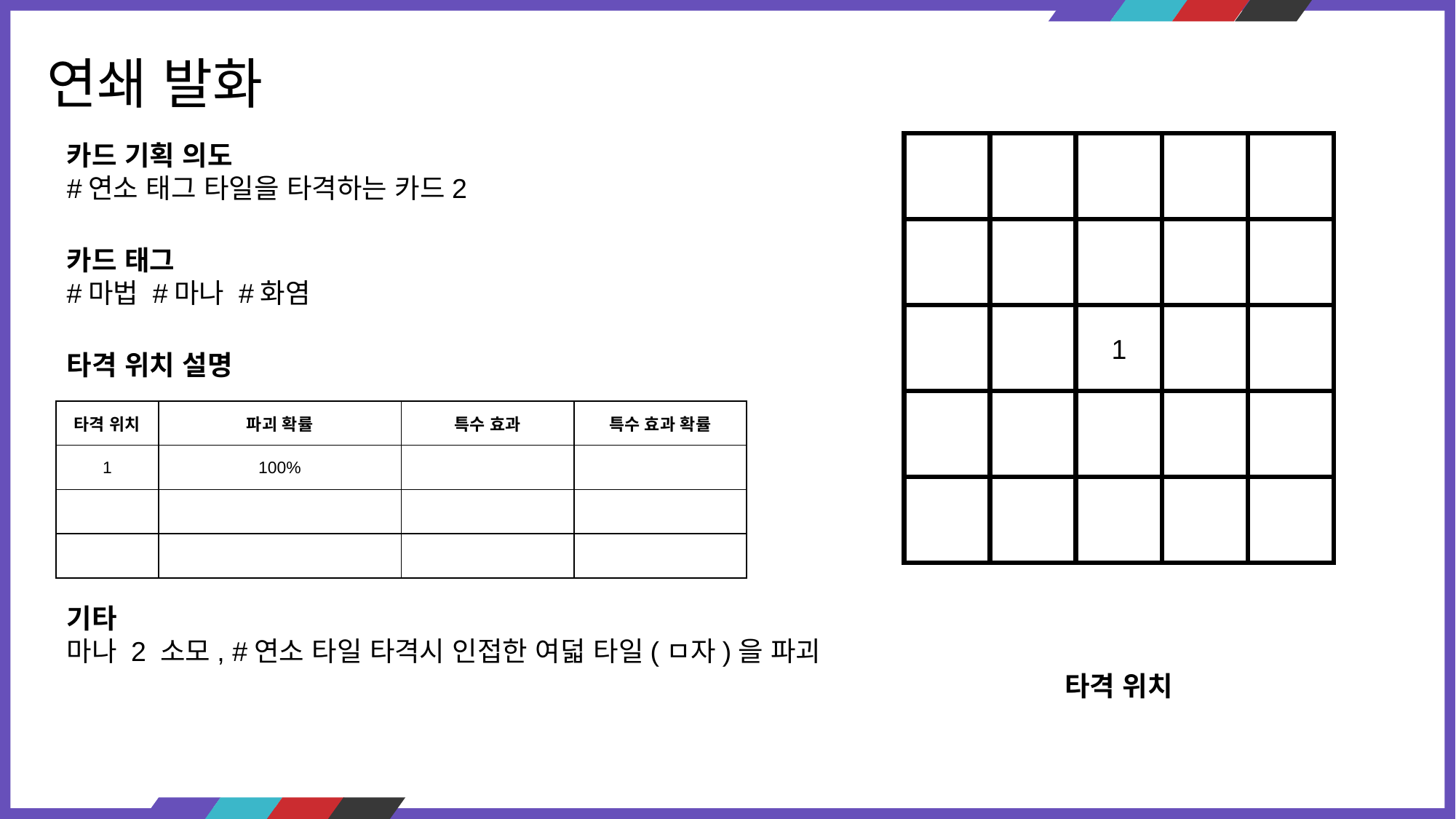

연쇄 발화
카드 기획 의도
#연소 태그 타일을 타격하는 카드2

카드 태그
#마법 #마나 #화염

1

타격 위치 설명

| 타격 위치 | 파괴 확률 | 특수 효과 | 특수 효과 확률 |
| --- | --- | --- | --- |
| 1 | 100% |  |  |
|  |  |  |  |
|  |  |  |  |

기타
마나 2 소모, #연소 타일 타격시 인접한 여덟 타일(ㅁ자)을 파괴
타격 위치